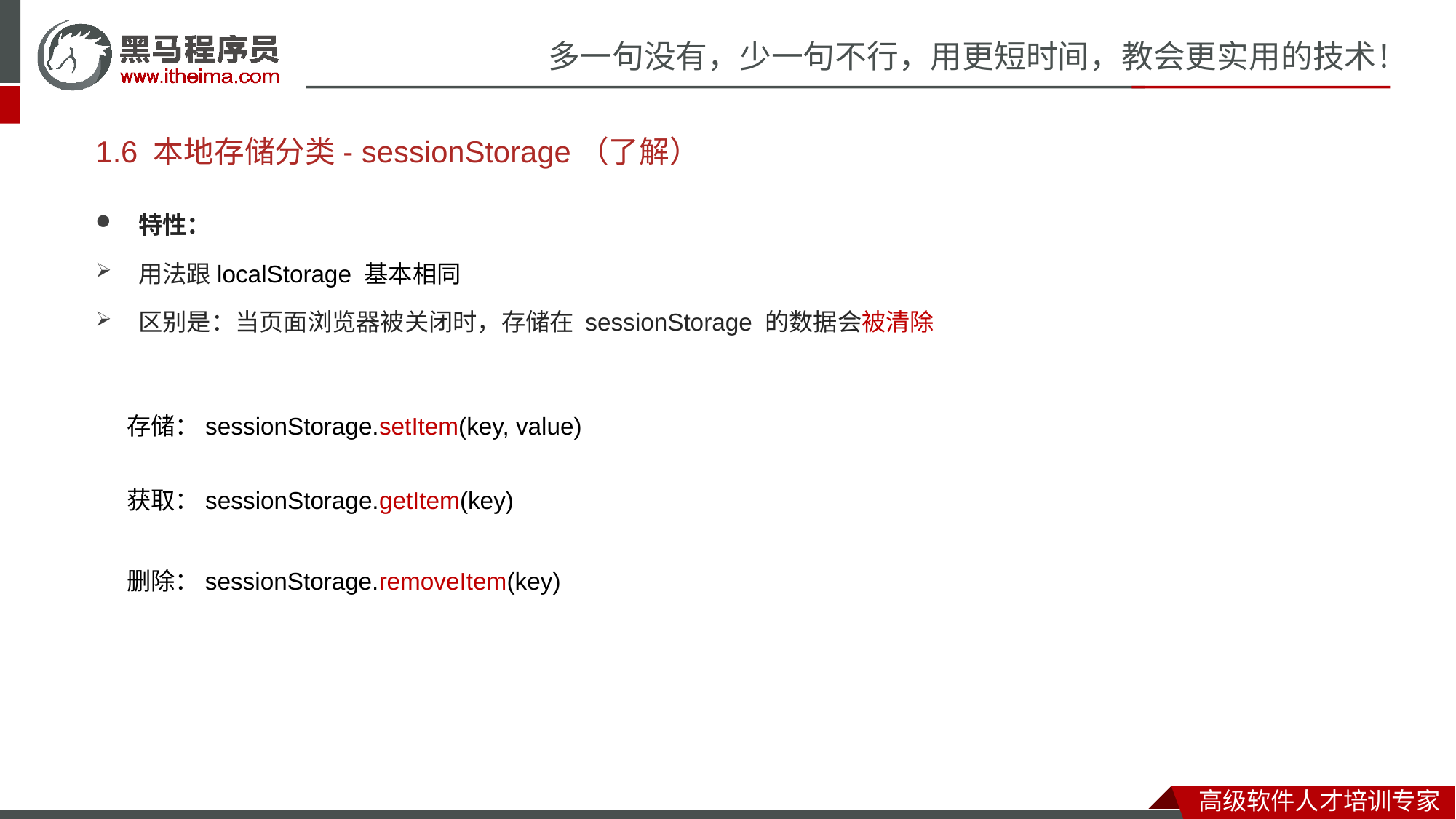

# 1.6 本地存储分类- sessionStorage（了解）
特性：
用法跟localStorage 基本相同
区别是：当页面浏览器被关闭时，存储在 sessionStorage 的数据会被清除

存储：sessionStorage.setItem(key, value)
获取：sessionStorage.getItem(key)
删除：sessionStorage.removeItem(key)